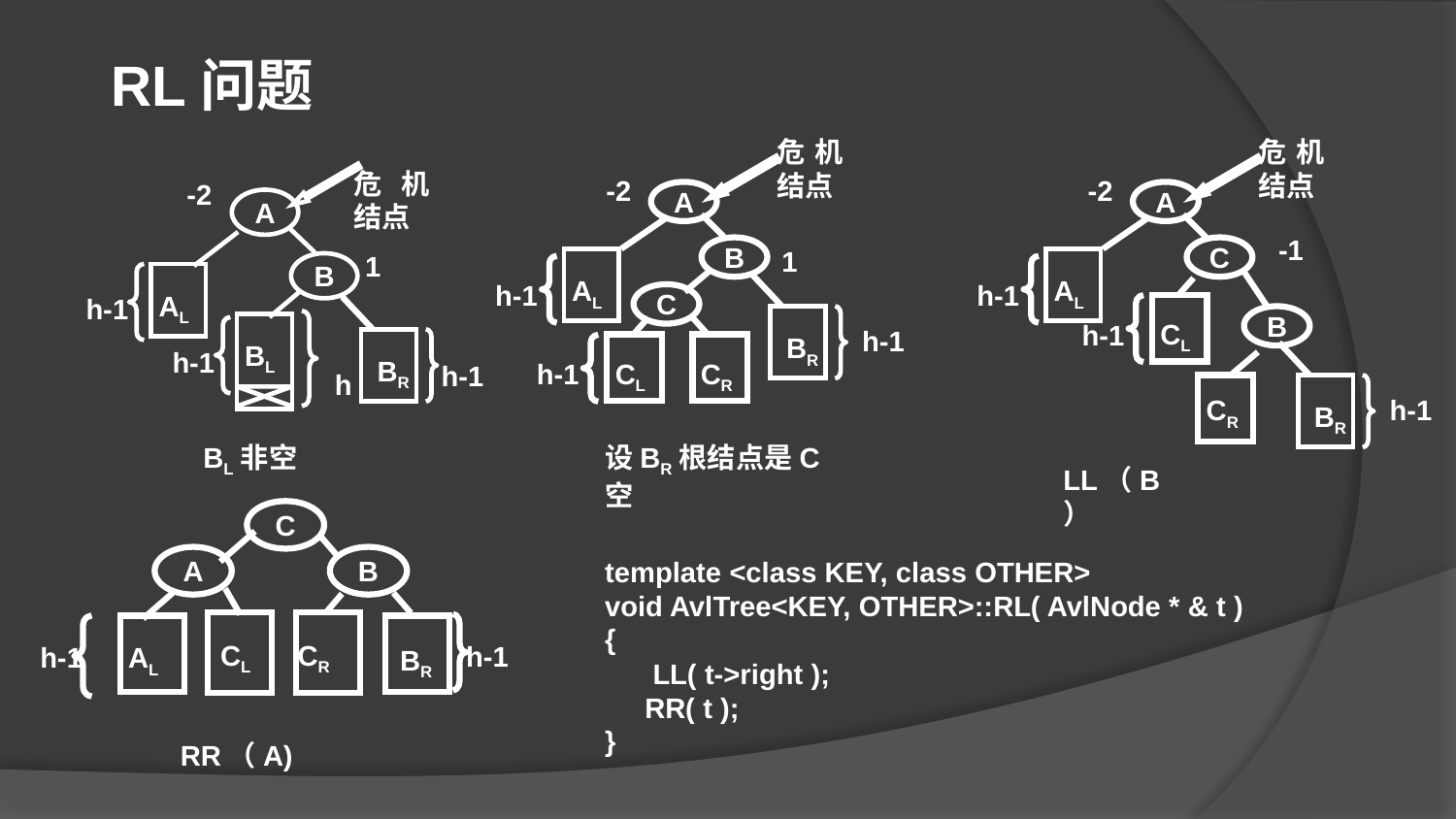

RL问题

危机结点
-2

A

B
1

 AL

h-1

C

  BR

h-1

 CL
 CR
h-1

危机结点
-2

A

-1
C

 AL

h-1

B
 CL
h-1

  BR

 CR
h-1
危机结点
-2

A

1
B

 AL
h-1

 BL

  BR

h-1
h
h-1
BL非空
设BR根结点是C空
LL（B）
C

A
B

 CL
 CR
h-1
h-1
 AL
  BR
template <class KEY, class OTHER>
void AvlTree<KEY, OTHER>::RL( AvlNode * & t )
{
      LL( t->right );
     RR( t );
}
RR（A)